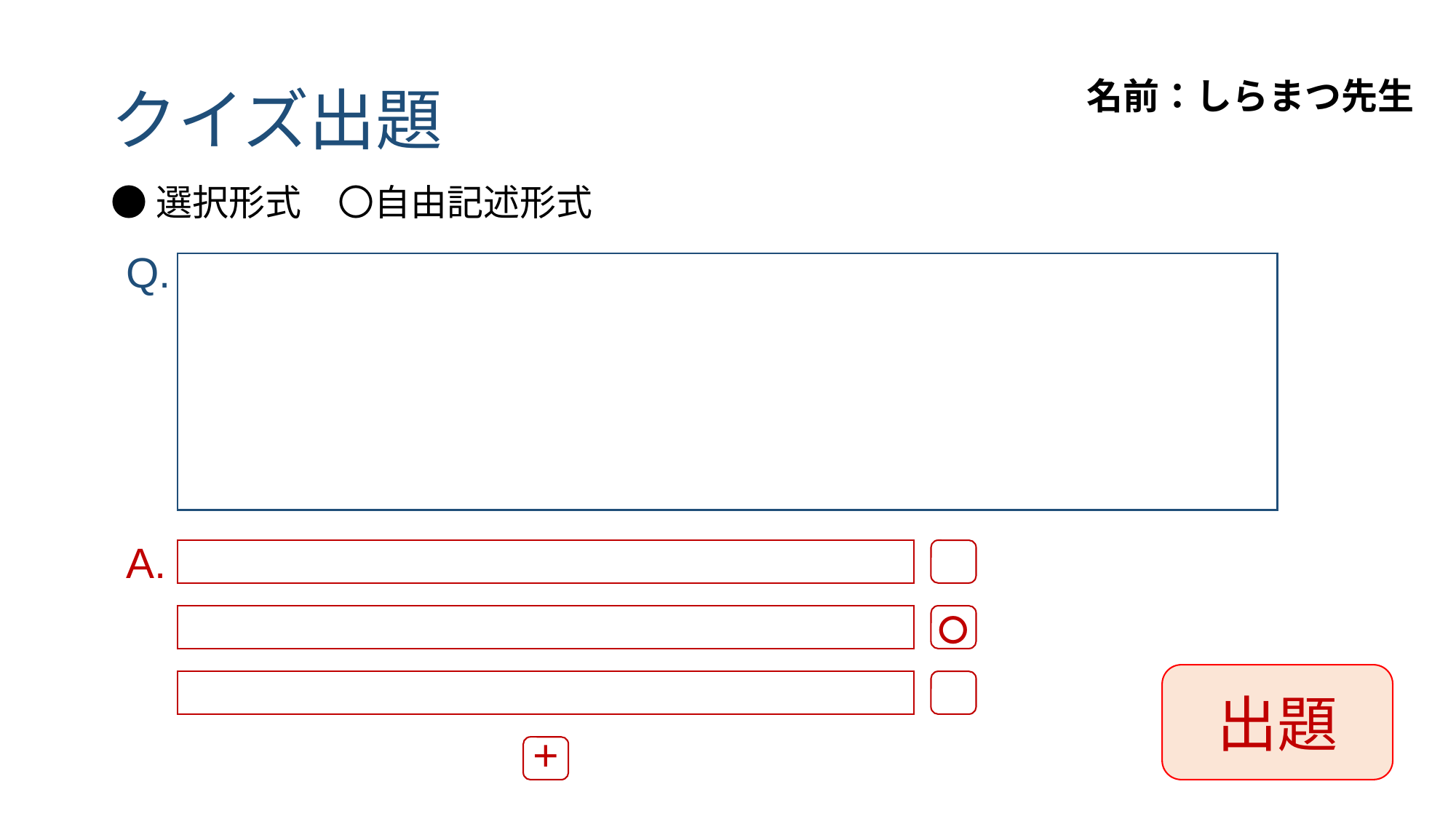

# クイズ出題
名前：しらまつ先生
●選択形式　〇自由記述形式
Q.

A.

〇

出題

＋